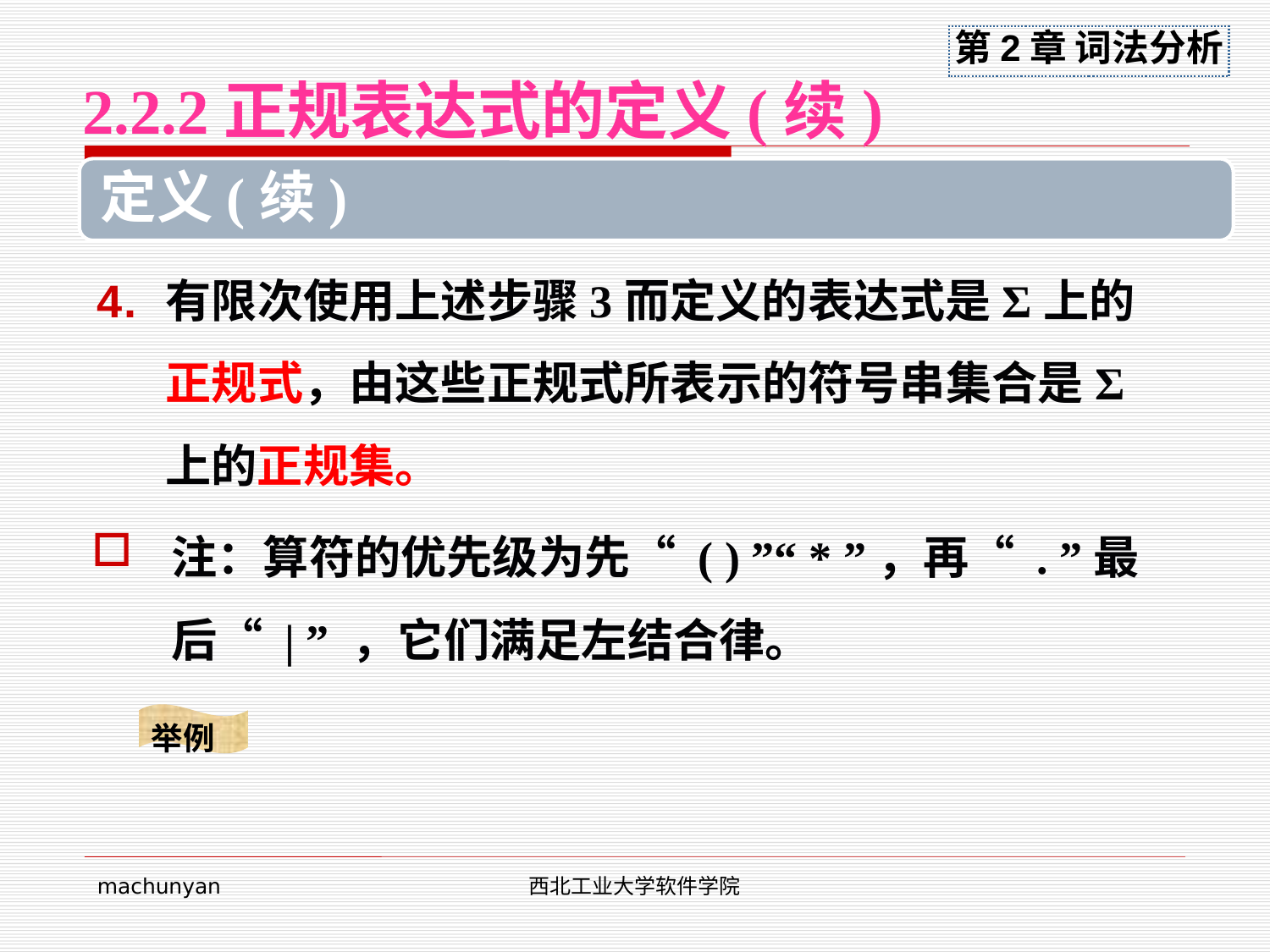

# 2.2.2正规表达式的定义(续)

定义(续)
有限次使用上述步骤3而定义的表达式是Σ上的正规式，由这些正规式所表示的符号串集合是Σ上的正规集。
注：算符的优先级为先“ ( ) ”“ * ”，再“ . ”最后“ | ” ，它们满足左结合律。
举例
machunyan

西北工业大学软件学院
22